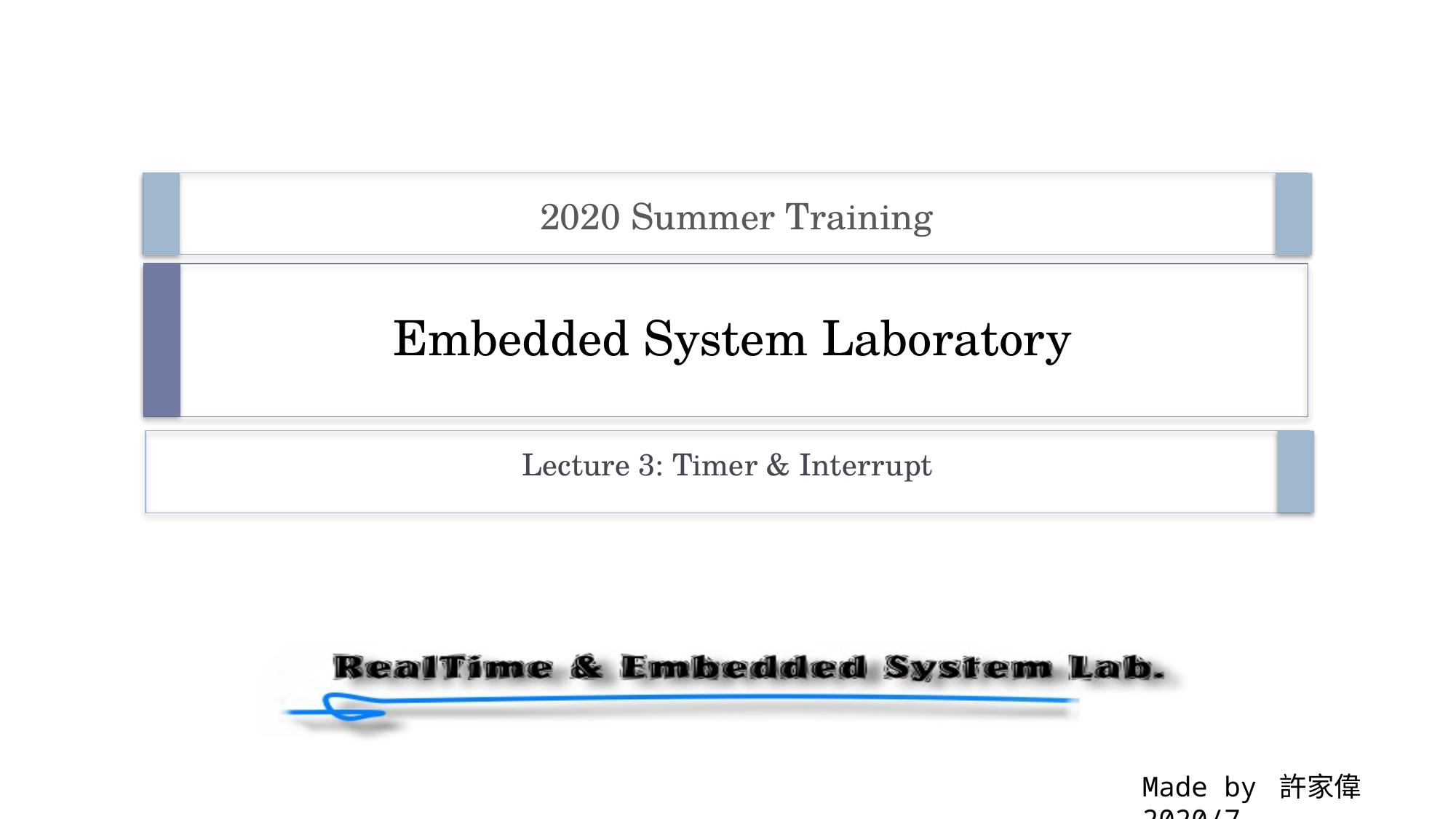

2020 Summer Training
# Embedded System Laboratory
Lecture 3: Timer & Interrupt

Made by 許家偉 2020/7